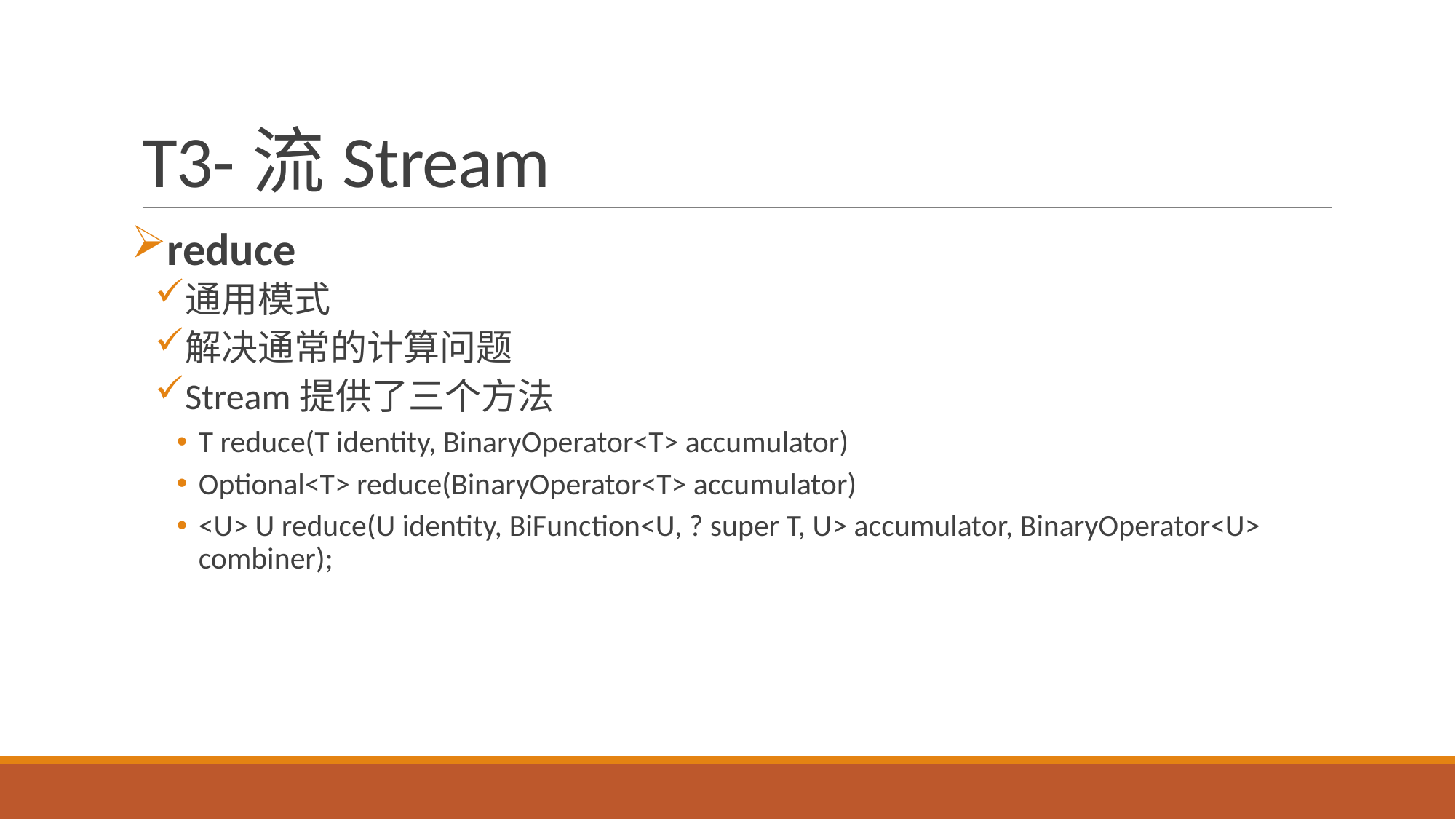

# T3-流Stream
reduce
通用模式
解决通常的计算问题
Stream提供了三个方法
T reduce(T identity, BinaryOperator<T> accumulator)
Optional<T> reduce(BinaryOperator<T> accumulator)
<U> U reduce(U identity, BiFunction<U, ? super T, U> accumulator, BinaryOperator<U> combiner);